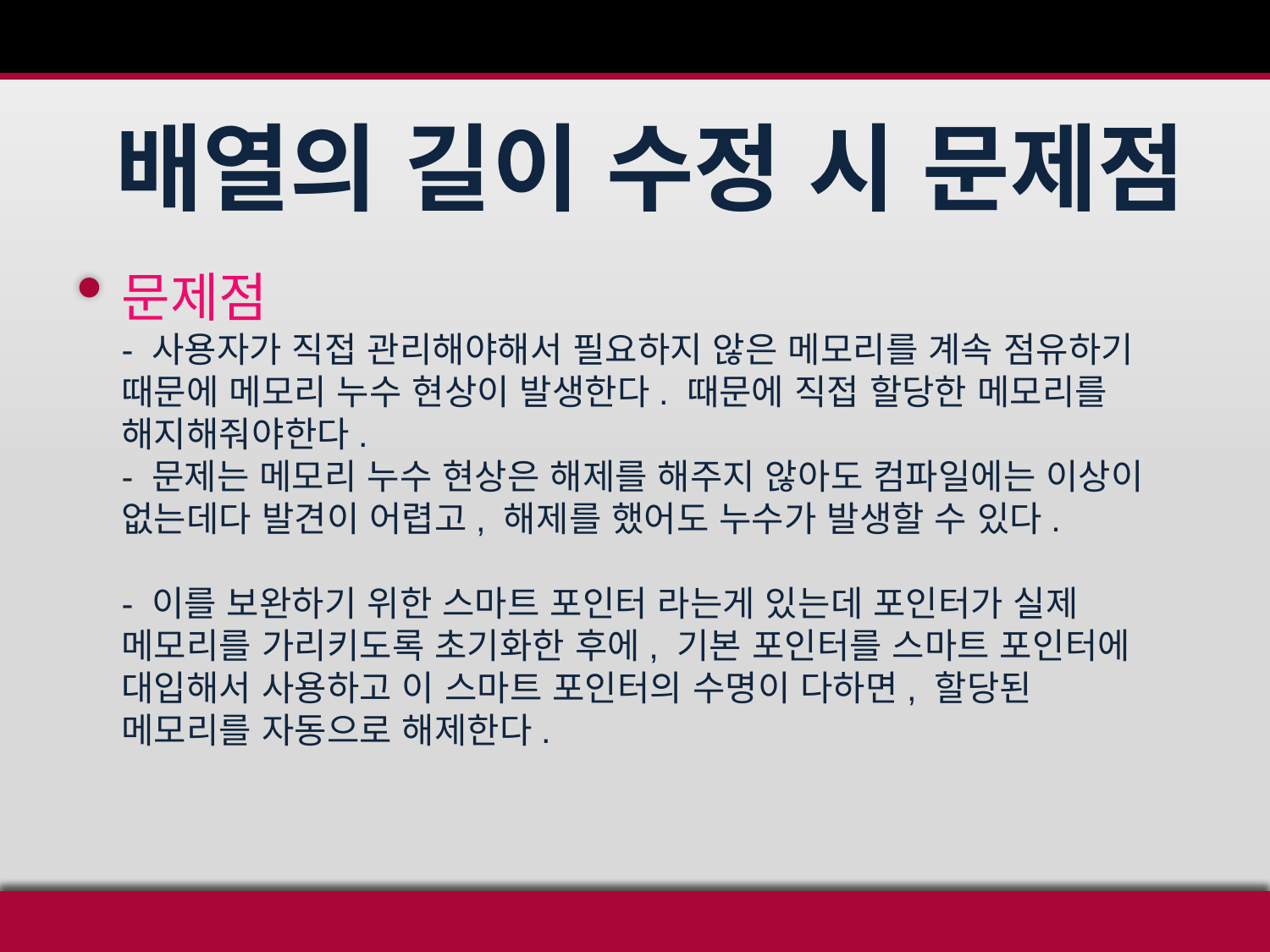

배열의 길이 수정 시 문제점
문제점
- 사용자가 직접 관리해야해서 필요하지 않은 메모리를 계속 점유하기 때문에 메모리 누수 현상이 발생한다. 때문에 직접 할당한 메모리를 해지해줘야한다.
- 문제는 메모리 누수 현상은 해제를 해주지 않아도 컴파일에는 이상이 없는데다 발견이 어렵고, 해제를 했어도 누수가 발생할 수 있다.

- 이를 보완하기 위한 스마트 포인터 라는게 있는데 포인터가 실제 메모리를 가리키도록 초기화한 후에, 기본 포인터를 스마트 포인터에 대입해서 사용하고 이 스마트 포인터의 수명이 다하면, 할당된 메모리를 자동으로 해제한다.